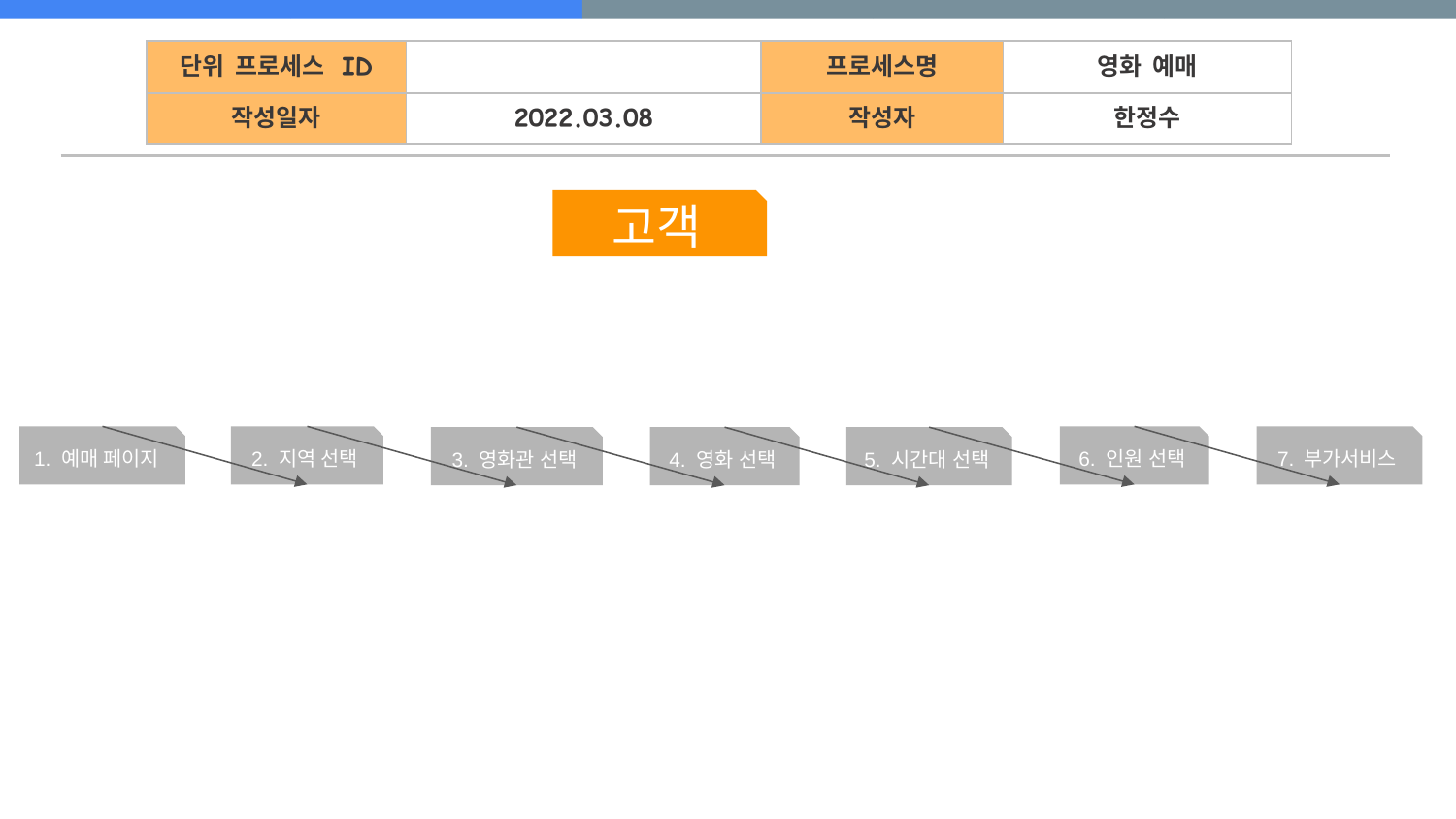

| 단위 프로세스 ID |  | 프로세스명 | 영화 예매 |
| --- | --- | --- | --- |
| 작성일자 | 2022.03.08 | 작성자 | 한정수 |
고객
1. 예매 페이지
2. 지역 선택
6. 인원 선택
7. 부가서비스
3. 영화관 선택
4. 영화 선택
5. 시간대 선택